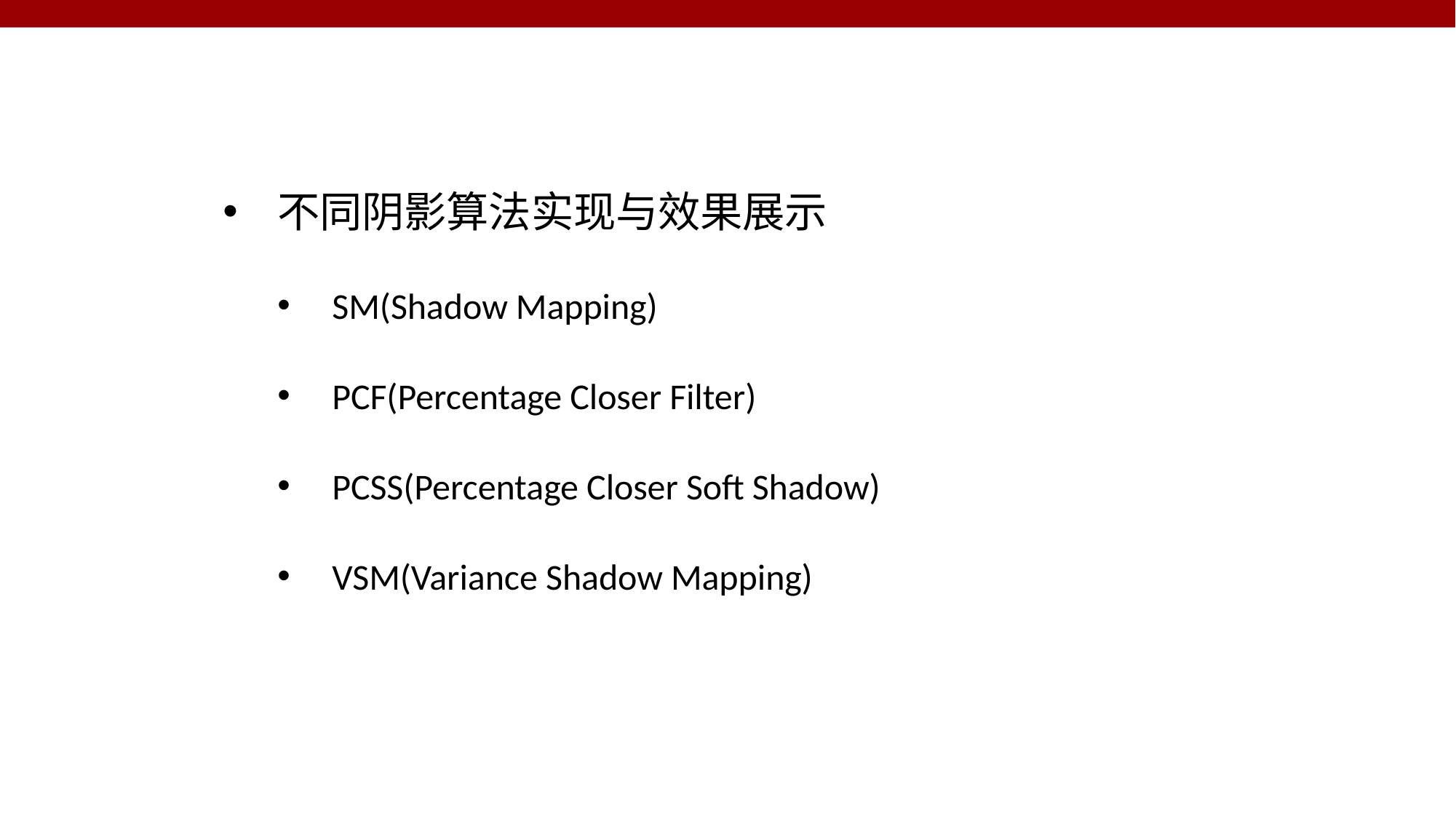

不同阴影算法实现与效果展示

SM(Shadow Mapping)

PCF(Percentage Closer Filter)

PCSS(Percentage Closer Soft Shadow)

VSM(Variance Shadow Mapping)